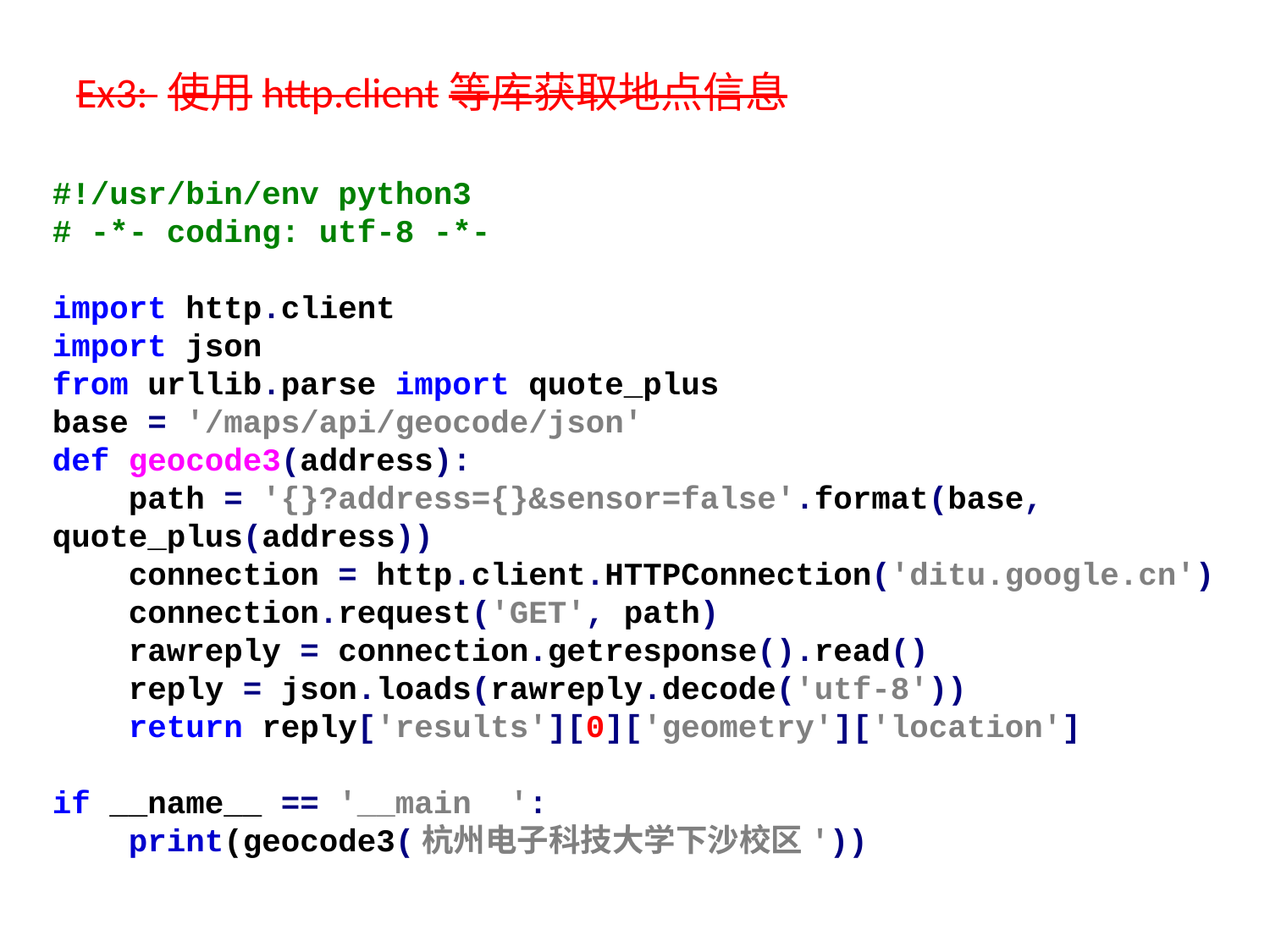

# Ex3: 使用http.client等库获取地点信息
#!/usr/bin/env python3
# -*- coding: utf-8 -*-

import http.client
import json
from urllib.parse import quote_plus
base = '/maps/api/geocode/json'
def geocode3(address):
    path = '{}?address={}&sensor=false'.format(base, quote_plus(address))
    connection = http.client.HTTPConnection('ditu.google.cn')
    connection.request('GET', path)
    rawreply = connection.getresponse().read()
    reply = json.loads(rawreply.decode('utf-8'))
    return reply['results'][0]['geometry']['location']

if __name__ == '__main__':
    print(geocode3(杭州电子科技大学下沙校区'))